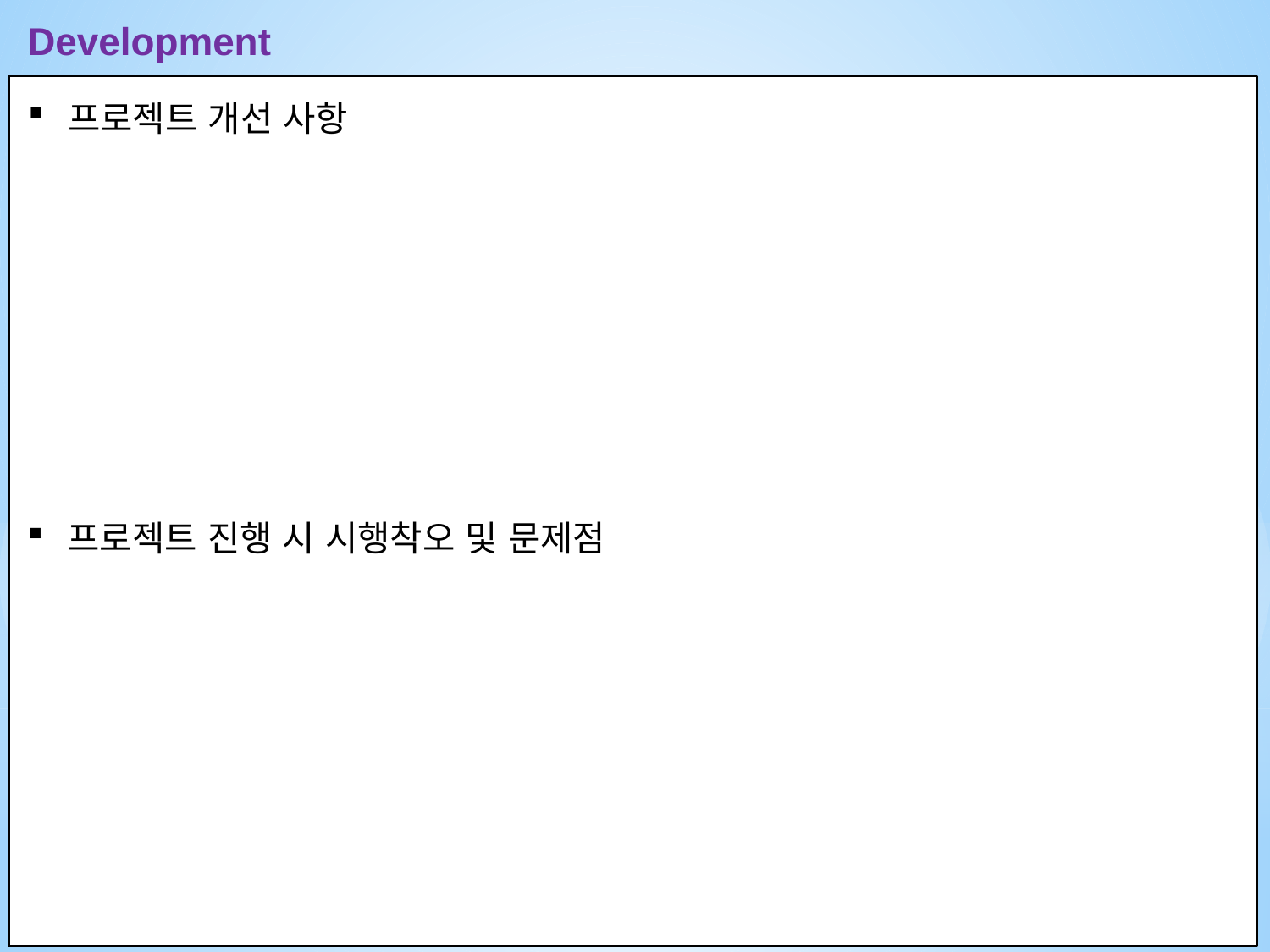

Development

프로젝트 개선 사항
프로젝트 진행 시 시행착오 및 문제점